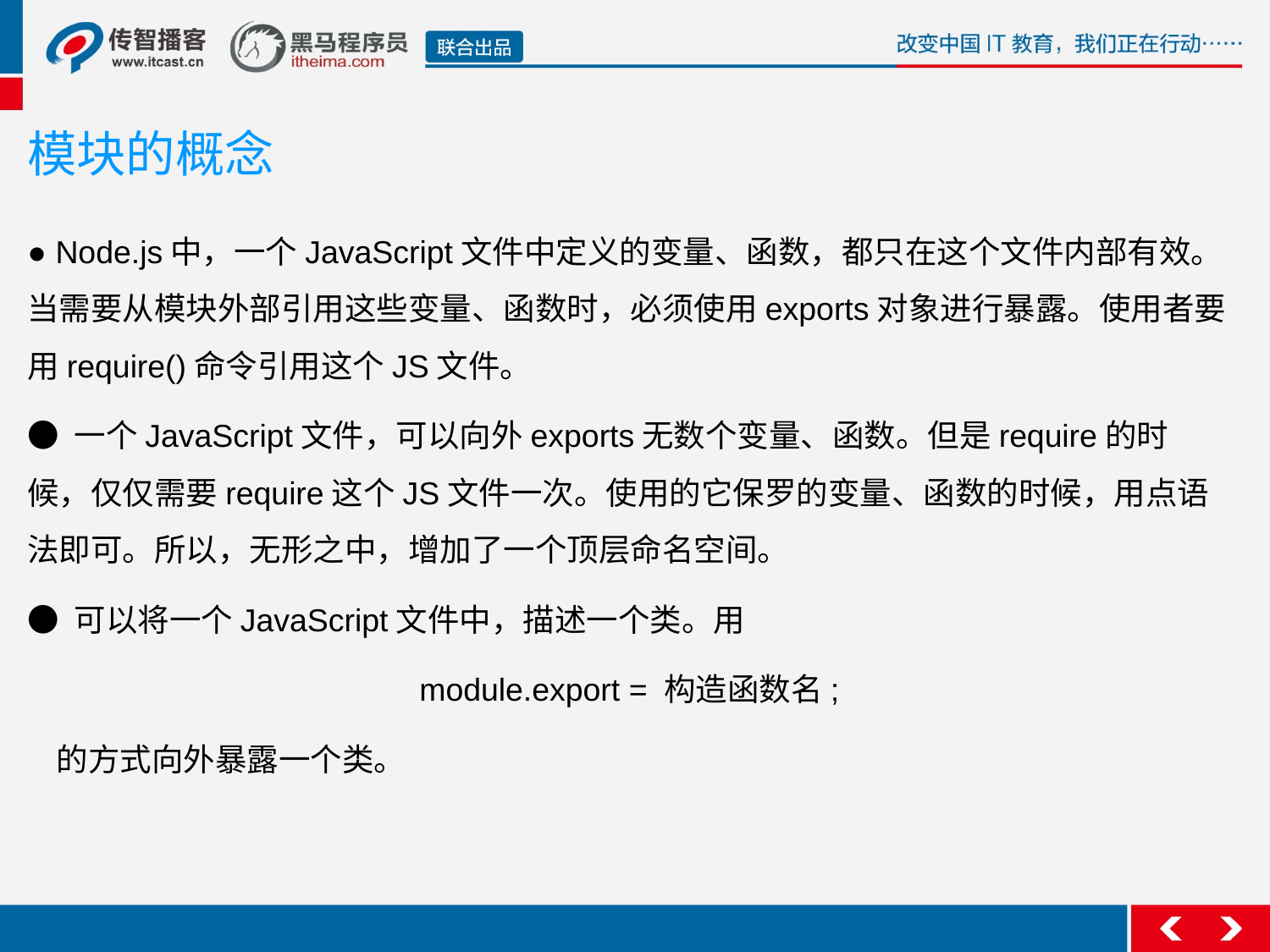

模块的概念
● Node.js中，一个JavaScript文件中定义的变量、函数，都只在这个文件内部有效。当需要从模块外部引用这些变量、函数时，必须使用exports对象进行暴露。使用者要用require()命令引用这个JS文件。
● 一个JavaScript文件，可以向外exports无数个变量、函数。但是require的时候，仅仅需要require这个JS文件一次。使用的它保罗的变量、函数的时候，用点语法即可。所以，无形之中，增加了一个顶层命名空间。
● 可以将一个JavaScript文件中，描述一个类。用
module.export = 构造函数名;
   的方式向外暴露一个类。